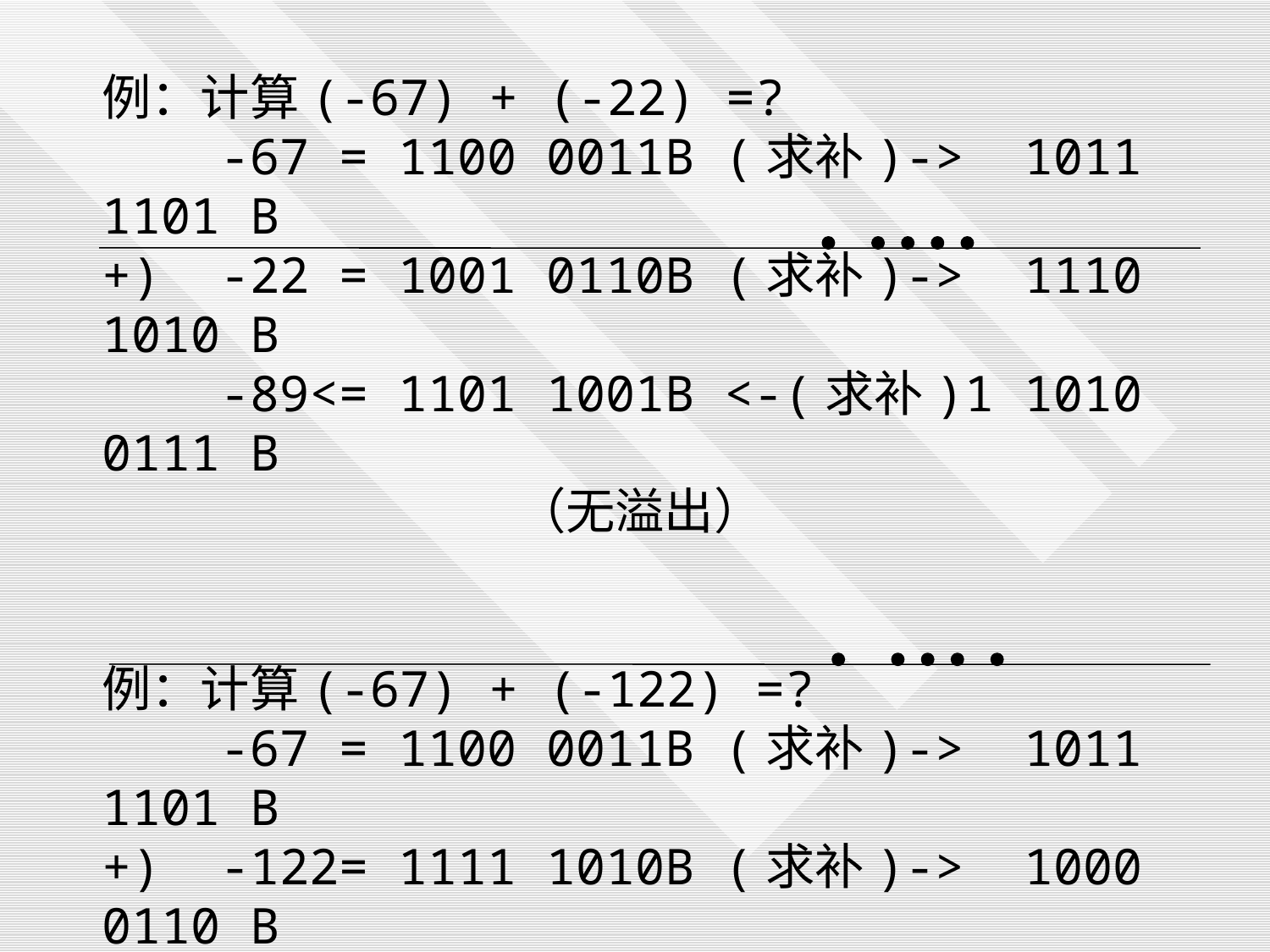

例：计算(-67) + (-22) =?
    -67 = 1100 0011B (求补)->  1011 1101 B
+)  -22 = 1001 0110B (求补)->  1110 1010 B
    -89<= 1101 1001B <-(求补)1 1010 0111 B
（无溢出）

例：计算(-67) + (-122) =?
    -67 = 1100 0011B (求补)->  1011 1101 B
+)  -122= 1111 1010B (求补)->  1000 0110 B
    -189≠0100 0011B <-(求补)1 0100 0011 B
             ＋67   (有溢出)